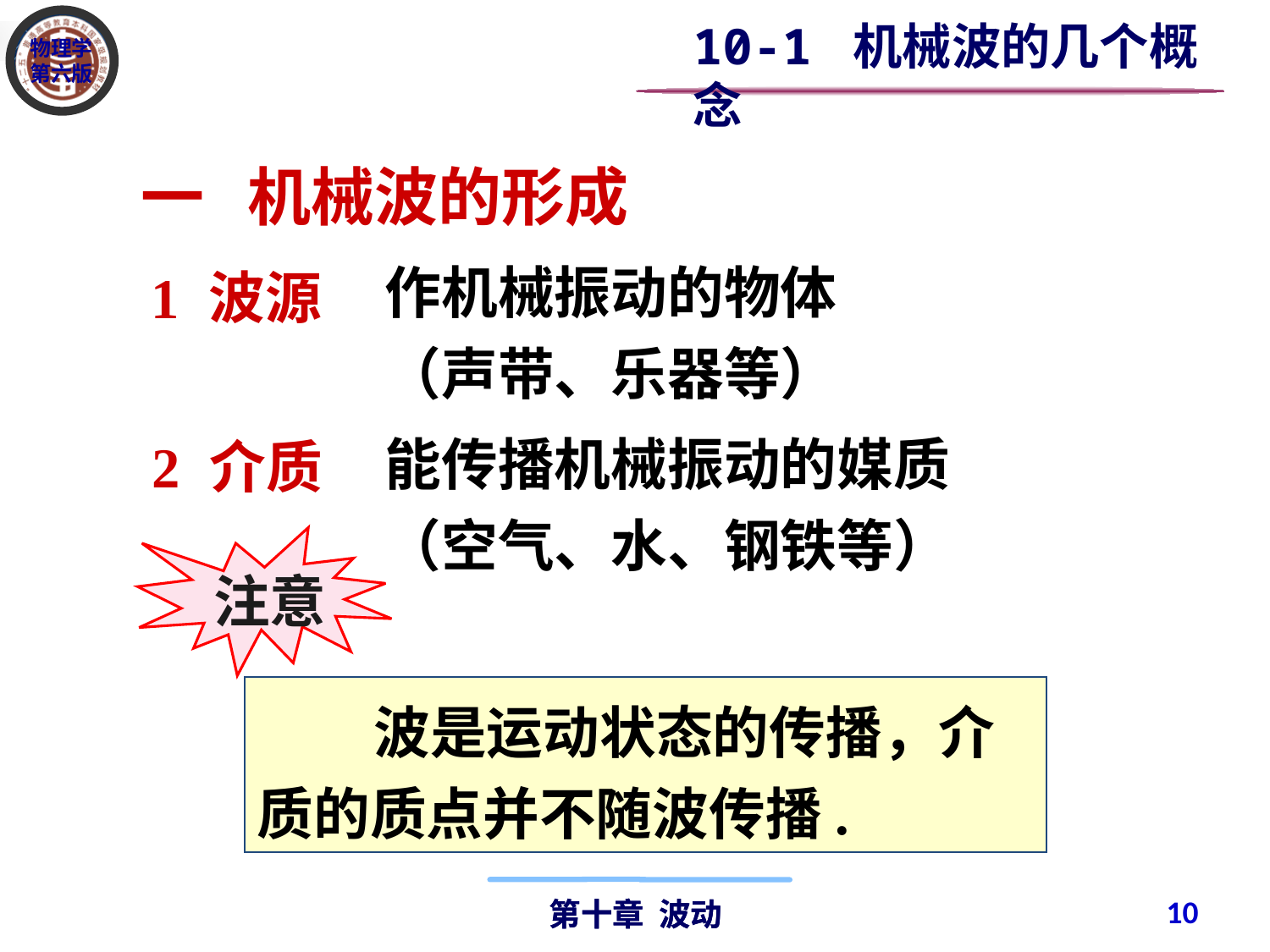

10-1 机械波的几个概念

一   机械波的形成
作机械振动的物体（声带、乐器等）
1 波源
能传播机械振动的媒质（空气、水、钢铁等）
2 介质

注意
        波是运动状态的传播，介质的质点并不随波传播.
10